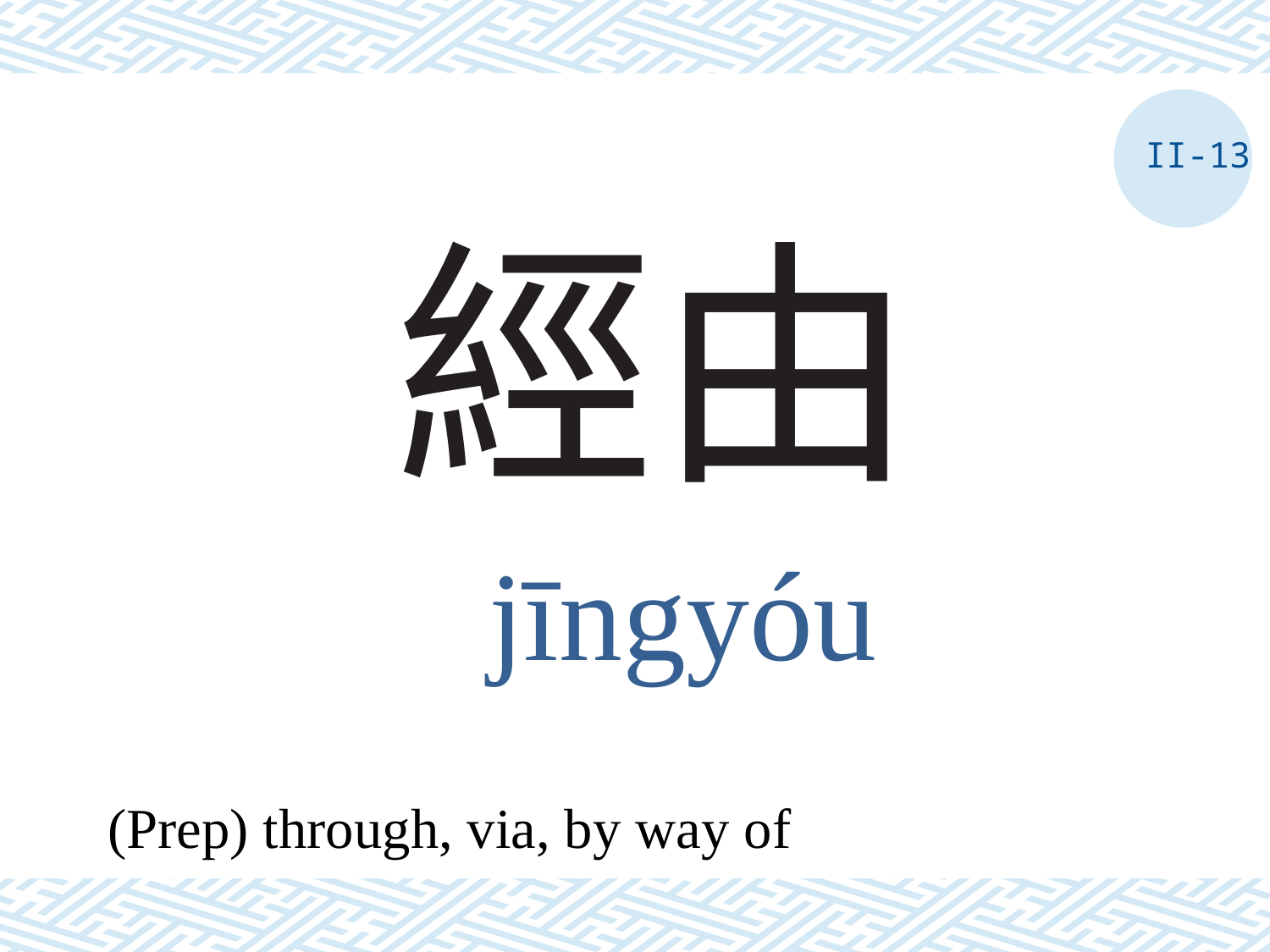

II-13

# 經由
jīngyóu
(Prep) through, via, by way of